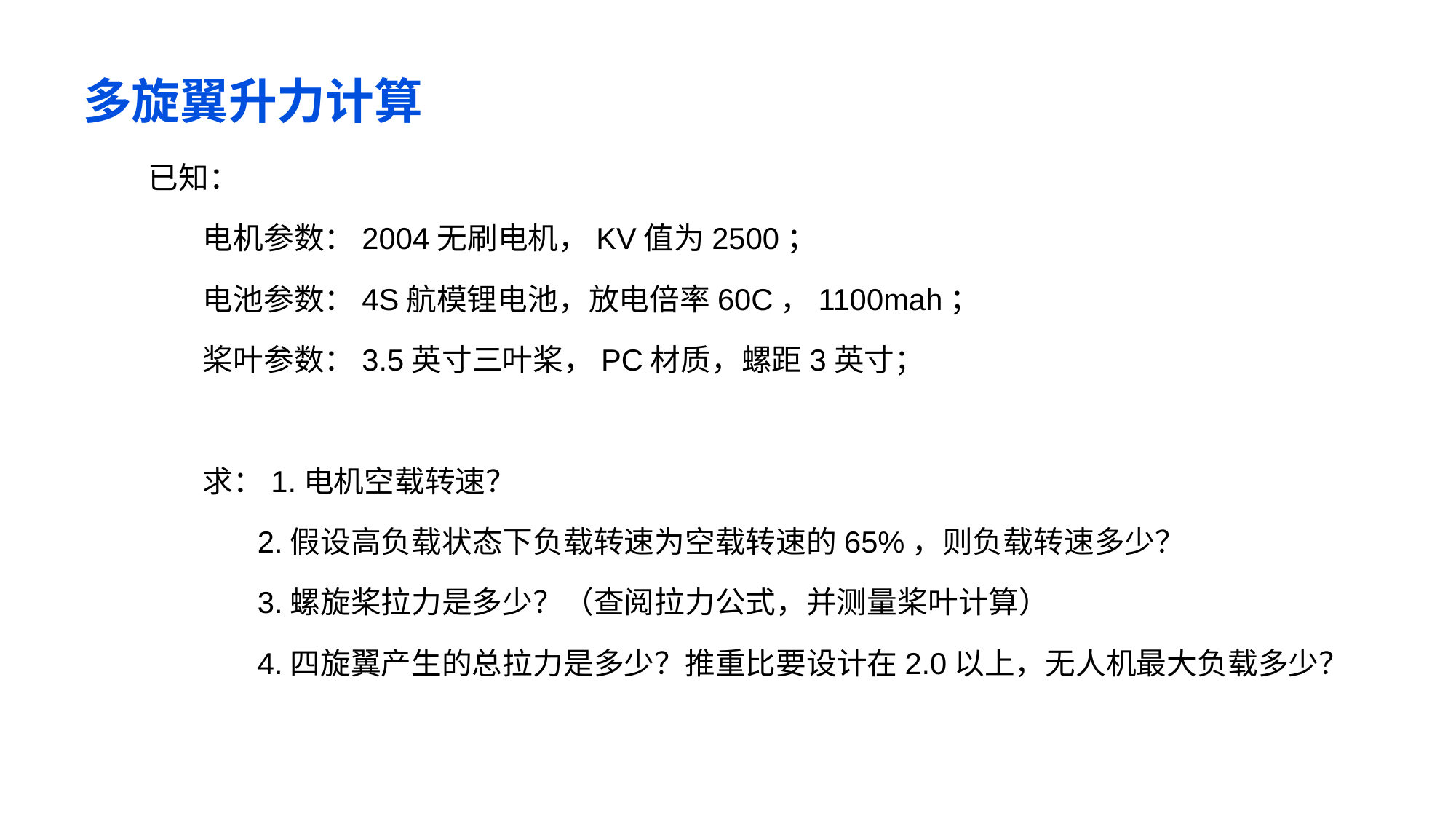

# 多旋翼升力计算
已知：
电机参数：2004无刷电机，KV值为2500；
电池参数：4S航模锂电池，放电倍率60C，1100mah；
桨叶参数：3.5英寸三叶桨，PC材质，螺距3英寸；

求：1.电机空载转速？
2.假设高负载状态下负载转速为空载转速的65%，则负载转速多少？
3.螺旋桨拉力是多少？（查阅拉力公式，并测量桨叶计算）
4.四旋翼产生的总拉力是多少？推重比要设计在2.0以上，无人机最大负载多少？